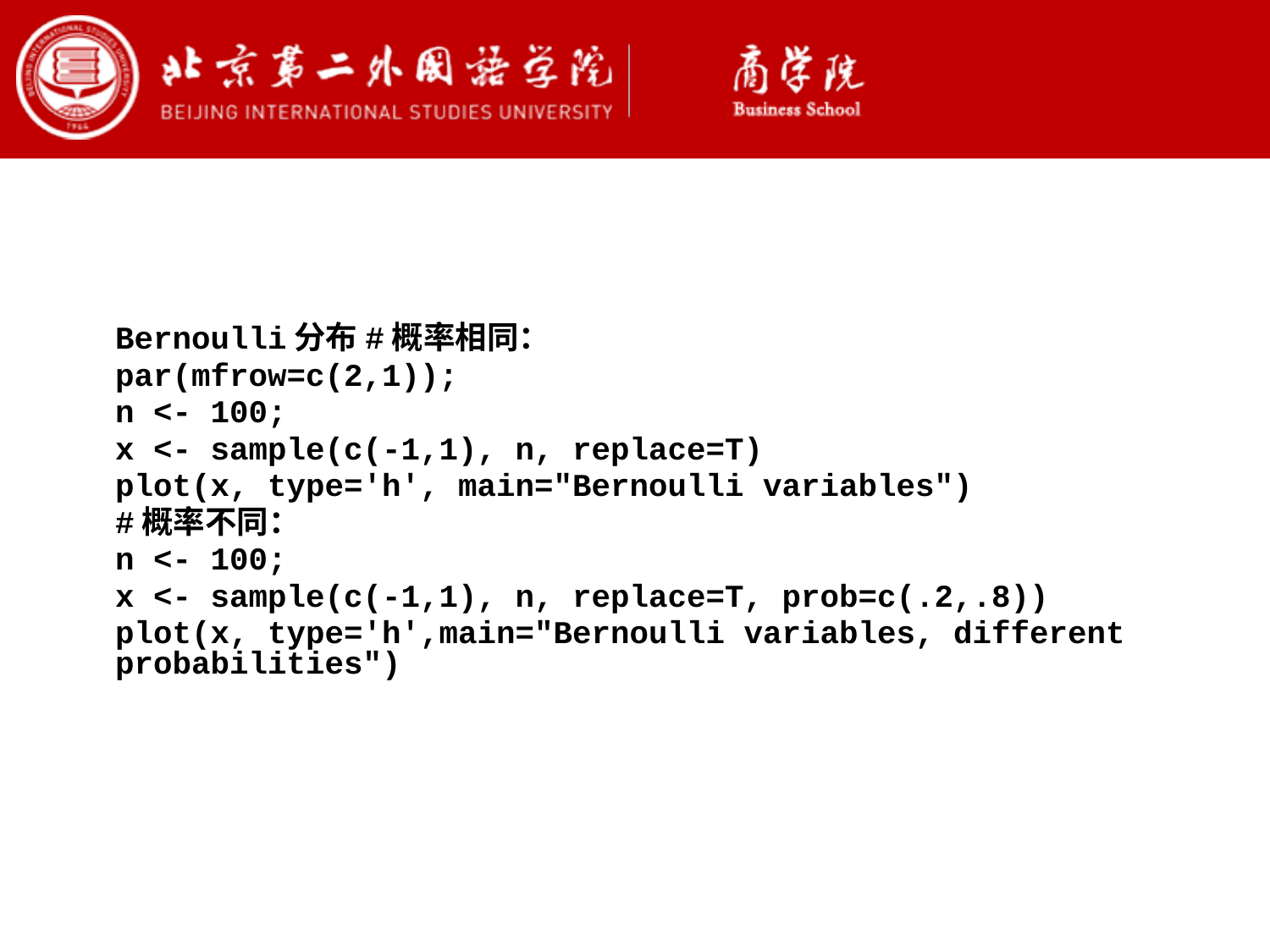

Bernoulli分布#概率相同：
par(mfrow=c(2,1));
n <- 100;
x <- sample(c(-1,1), n, replace=T)
plot(x, type='h', main="Bernoulli variables")
#概率不同：
n <- 100;
x <- sample(c(-1,1), n, replace=T, prob=c(.2,.8))
plot(x, type='h',main="Bernoulli variables, different probabilities")